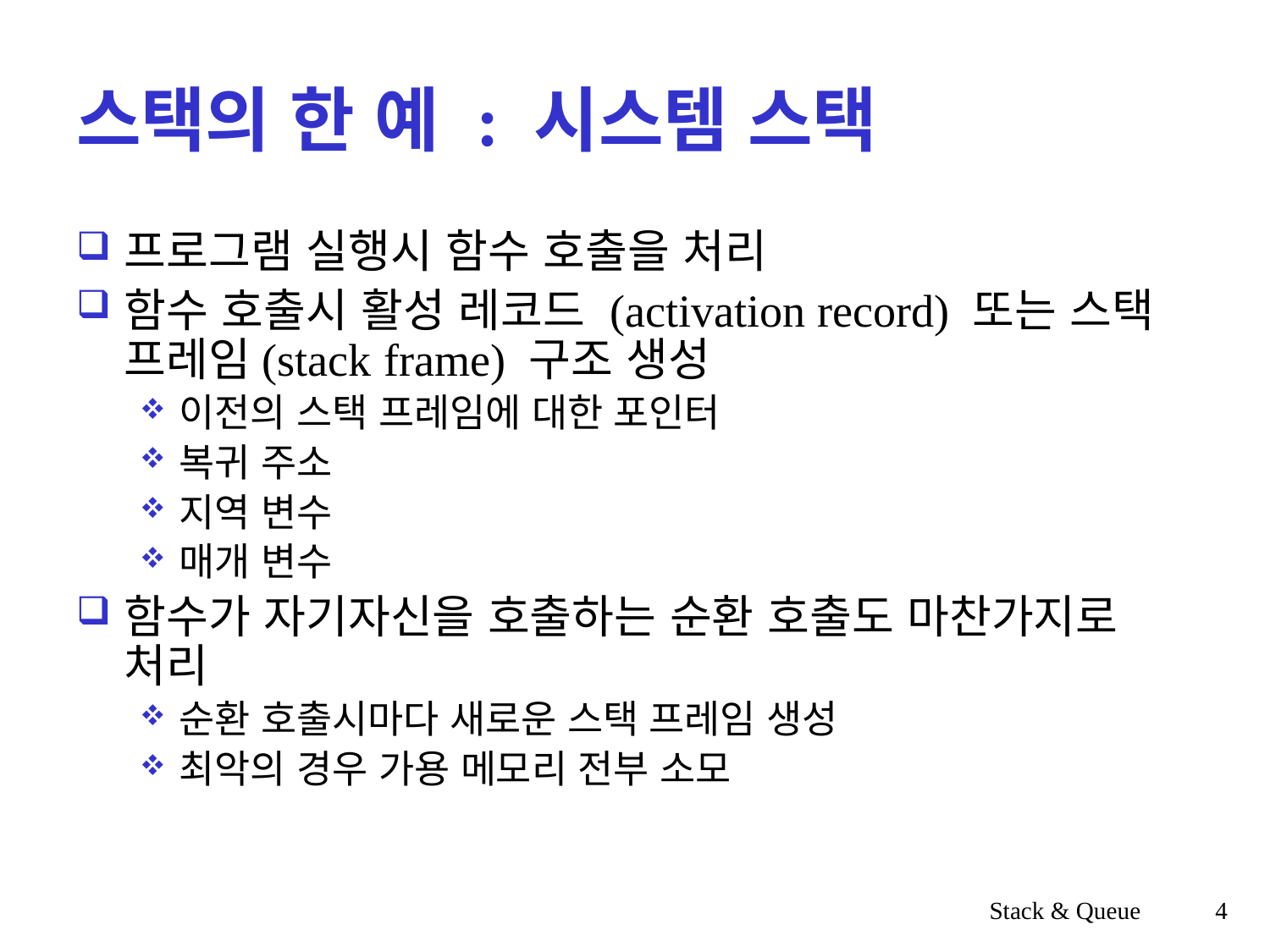

# 스택의 한 예 : 시스템 스택
프로그램 실행시 함수 호출을 처리
함수 호출시 활성 레코드 (activation record) 또는 스택 프레임(stack frame) 구조 생성
이전의 스택 프레임에 대한 포인터
복귀 주소
지역 변수
매개 변수
함수가 자기자신을 호출하는 순환 호출도 마찬가지로 처리
순환 호출시마다 새로운 스택 프레임 생성
최악의 경우 가용 메모리 전부 소모
Stack & Queue
4